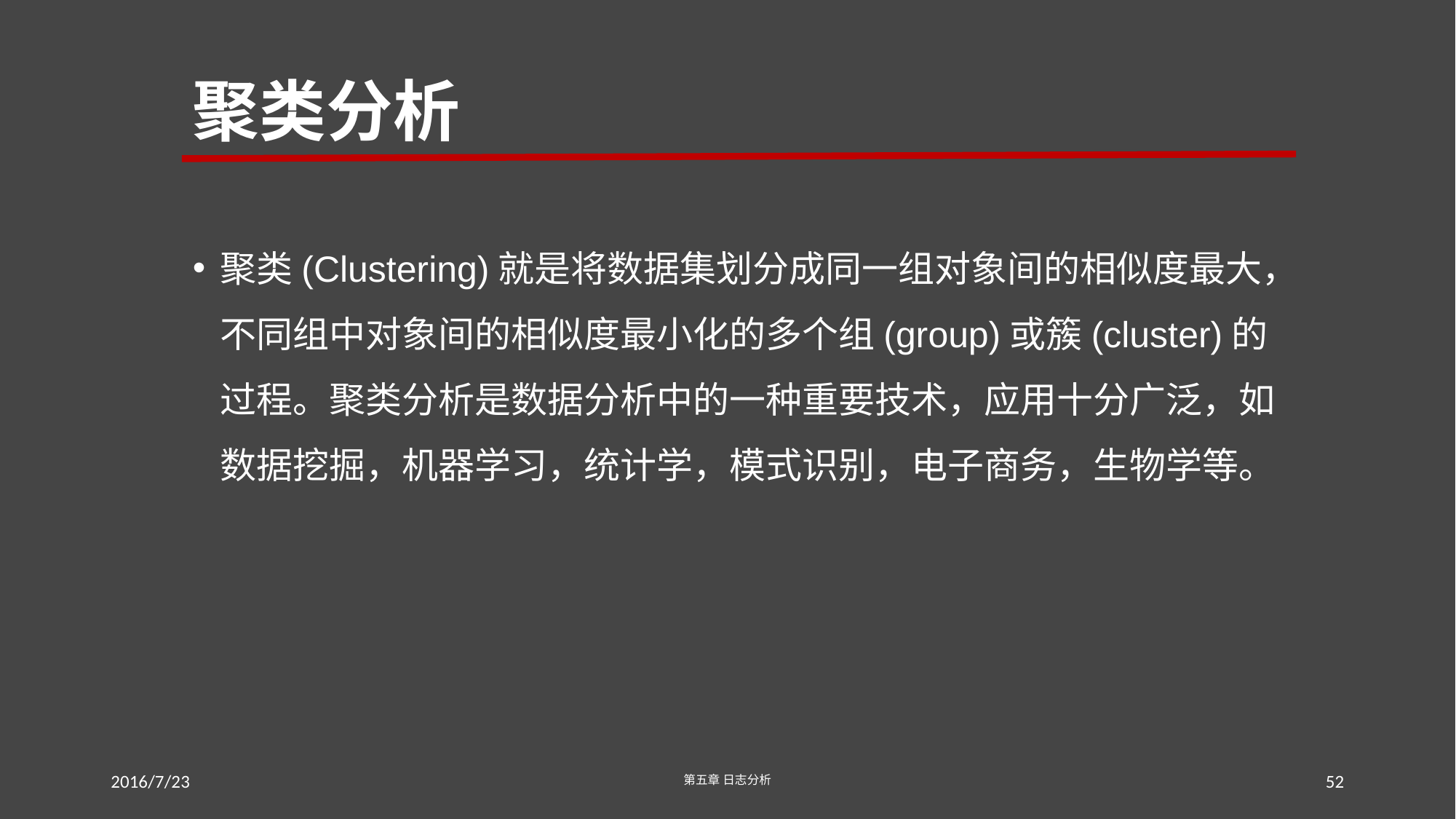

# 聚类分析
聚类(Clustering)就是将数据集划分成同一组对象间的相似度最大，不同组中对象间的相似度最小化的多个组(group)或簇(cluster)的过程。聚类分析是数据分析中的一种重要技术，应用十分广泛，如数据挖掘，机器学习，统计学，模式识别，电子商务，生物学等。
2016/7/23
第五章 日志分析
52